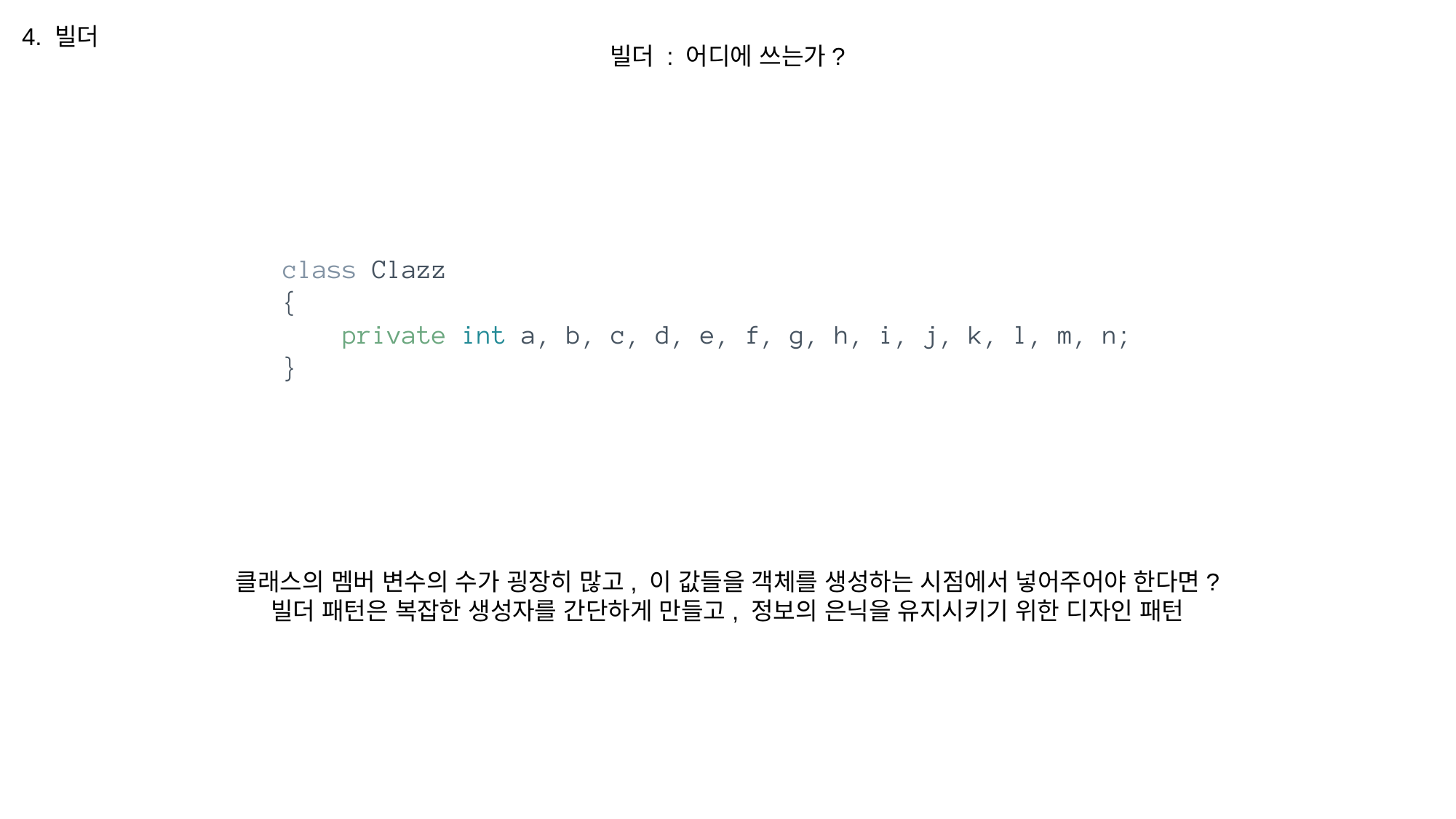

4. 빌더
빌더 : 어디에 쓰는가?
class Clazz
{
    private int a, b, c, d, e, f, g, h, i, j, k, l, m, n;
}
클래스의 멤버 변수의 수가 굉장히 많고, 이 값들을 객체를 생성하는 시점에서 넣어주어야 한다면?
빌더 패턴은 복잡한 생성자를 간단하게 만들고, 정보의 은닉을 유지시키기 위한 디자인 패턴